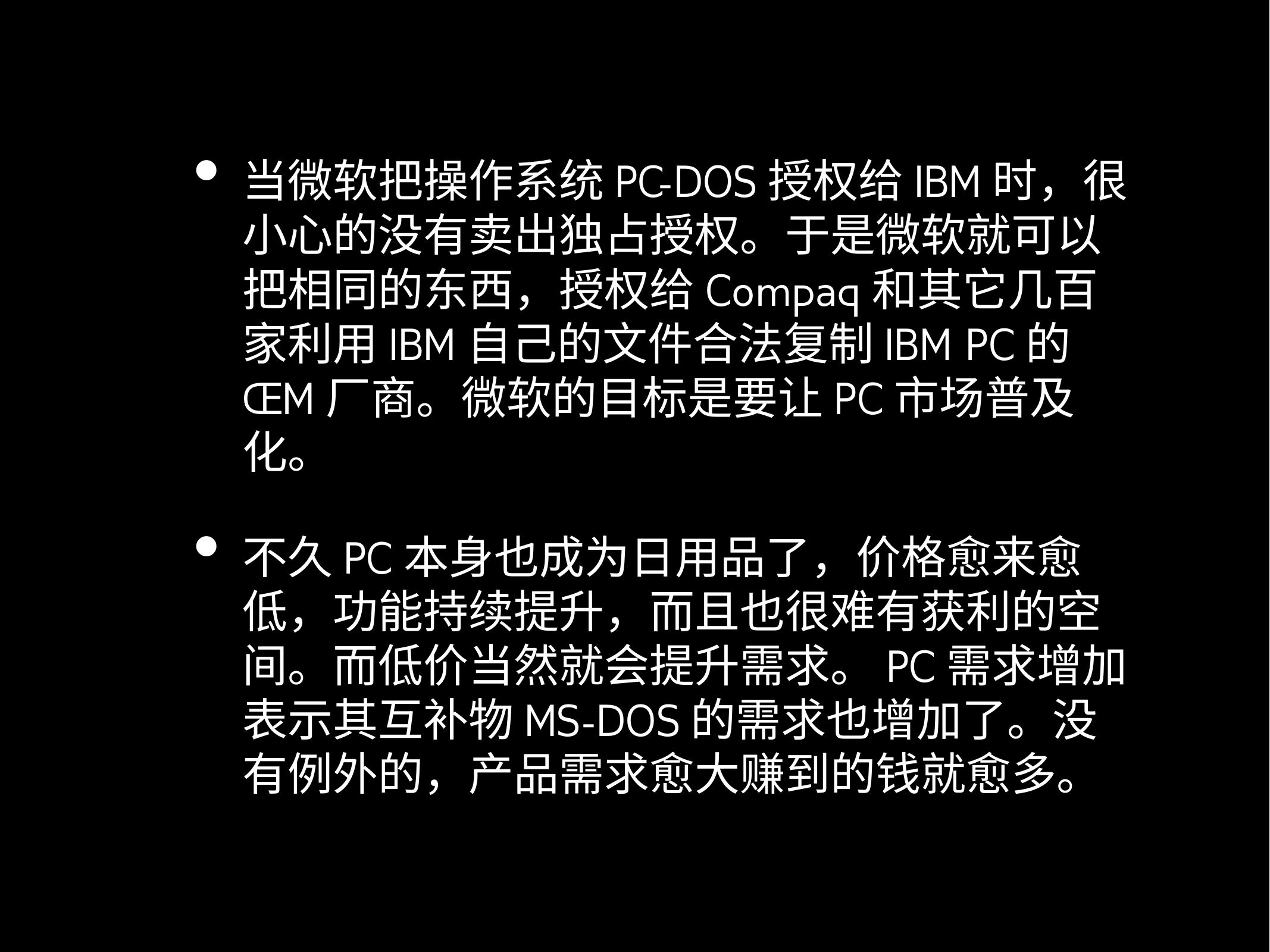

当微软把操作系统PC-DOS授权给IBM时，很小心的没有卖出独占授权。于是微软就可以把相同的东西，授权给Compaq和其它几百家利用IBM自己的文件合法复制IBM PC的OEM厂商。微软的目标是要让PC市场普及化。
不久PC本身也成为日用品了，价格愈来愈低，功能持续提升，而且也很难有获利的空间。而低价当然就会提升需求。PC需求增加表示其互补物MS-DOS的需求也增加了。没有例外的，产品需求愈大赚到的钱就愈多。